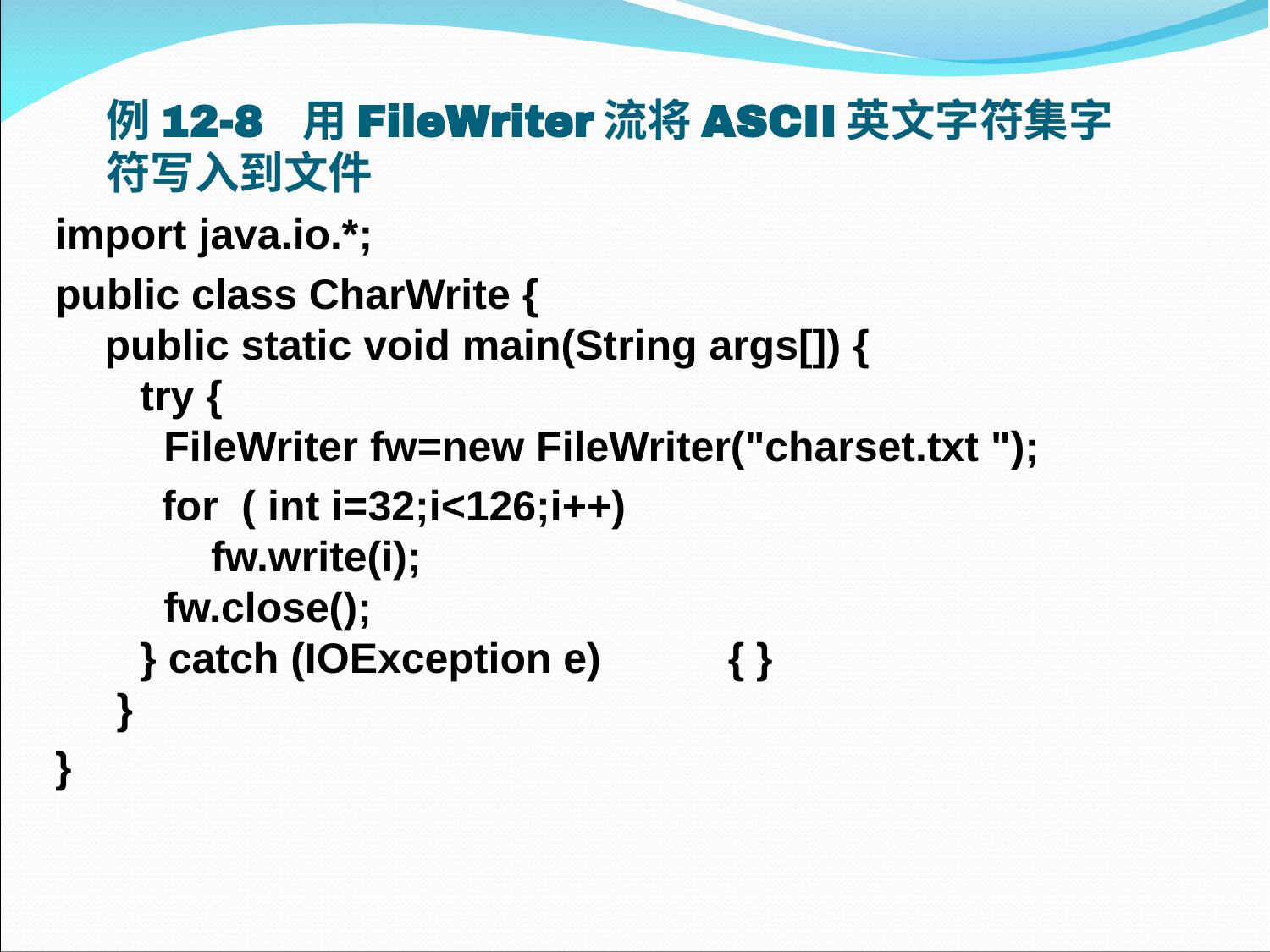

# 例12-8  用FileWriter流将ASCII英文字符集字符写入到文件
import java.io.*;
public class CharWrite {
 public static void main(String args[]) {
    try {
      FileWriter fw=new FileWriter("charset.txt ");
         for  ( int i=32;i<126;i++)
          fw.write(i);
      fw.close();
    } catch (IOException e)	{ }
  }
}